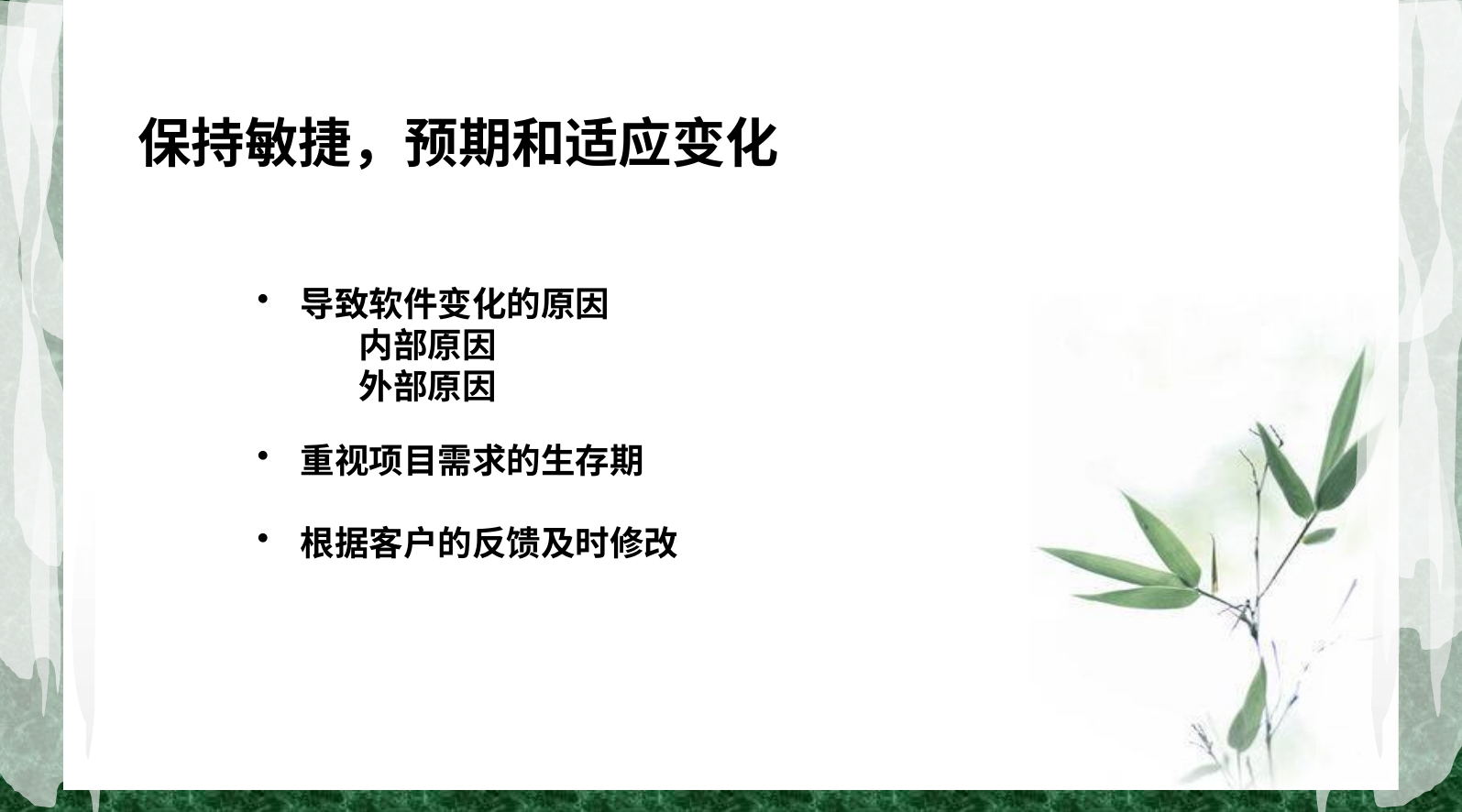

保持敏捷，预期和适应变化
导致软件变化的原因
            内部原因
            外部原因

重视项目需求的生存期

根据客户的反馈及时修改